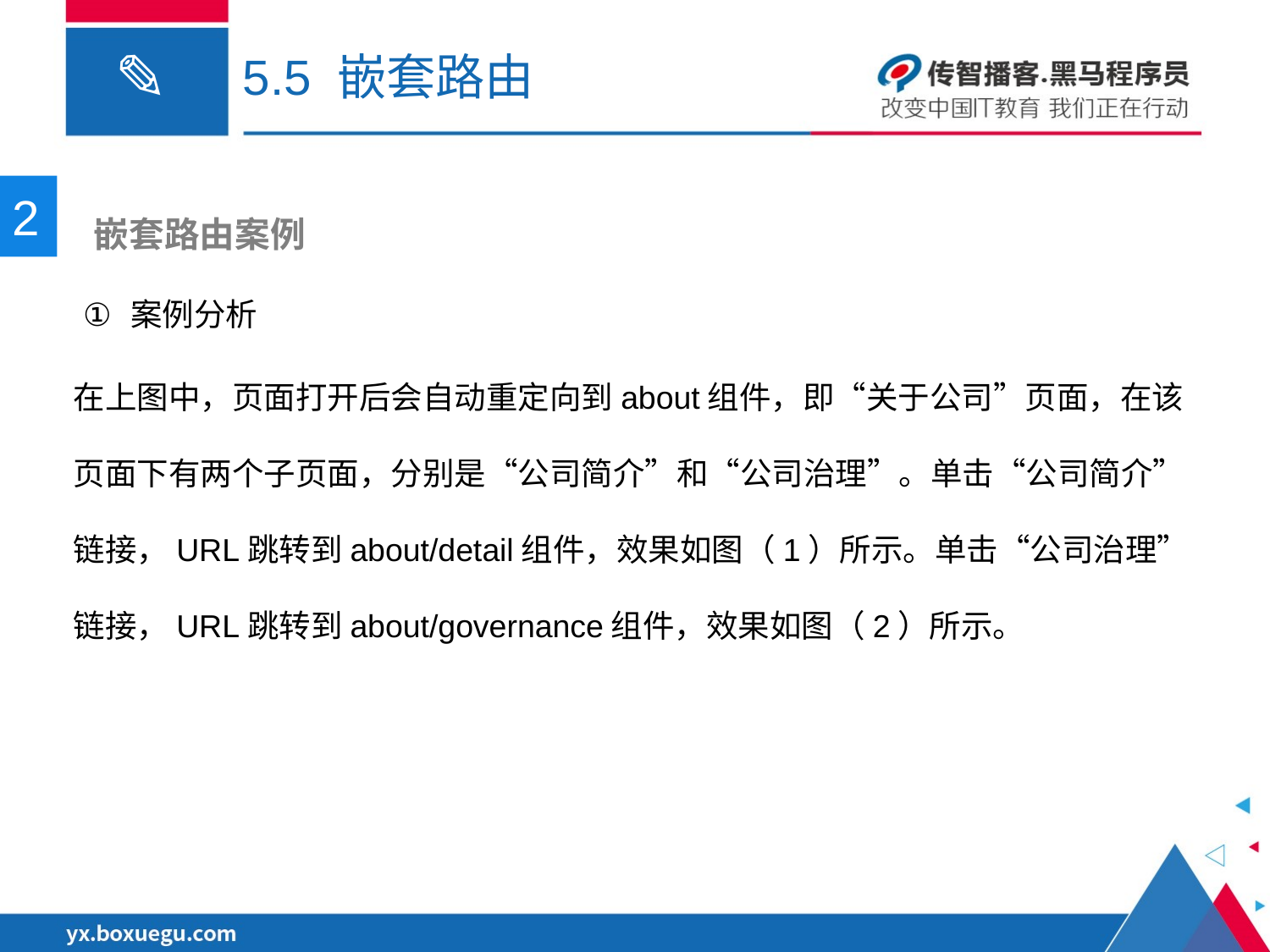

# 5.5 嵌套路由

2
  嵌套路由案例
案例分析
在上图中，页面打开后会自动重定向到about组件，即“关于公司”页面，在该页面下有两个子页面，分别是“公司简介”和“公司治理”。单击“公司简介”链接，URL跳转到about/detail组件，效果如图（1）所示。单击“公司治理”链接，URL跳转到about/governance组件，效果如图（2）所示。